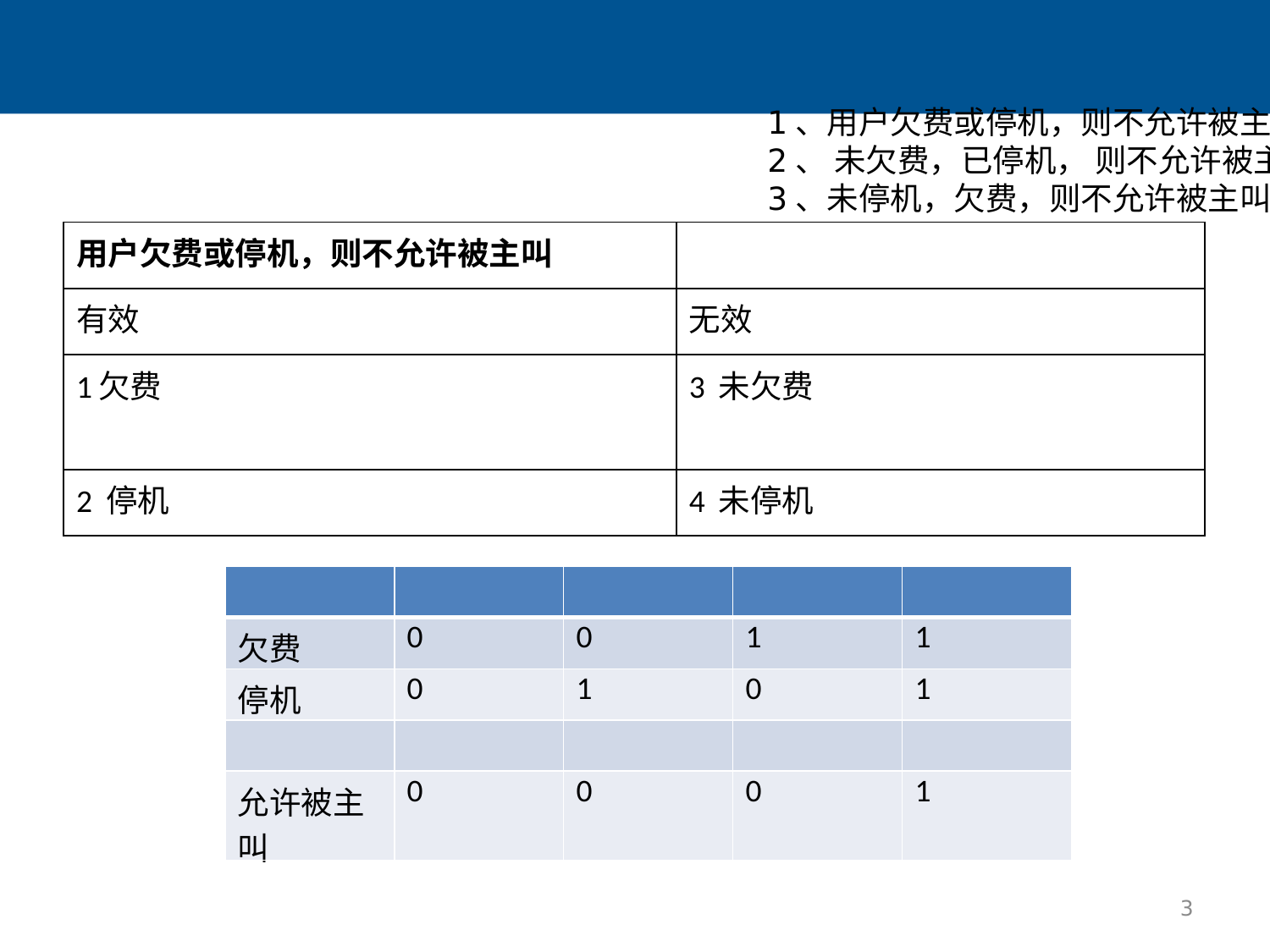

#
1、用户欠费或停机，则不允许被主叫
2、 未欠费，已停机， 则不允许被主叫
3、未停机，欠费，则不允许被主叫
| 用户欠费或停机，则不允许被主叫 |  |
| --- | --- |
| 有效 | 无效 |
| 1欠费 | 3 未欠费 |
| 2 停机 | 4 未停机 |
|  |  |  |  |  |
| --- | --- | --- | --- | --- |
| 欠费 | 0 | 0 | 1 | 1 |
| 停机 | 0 | 1 | 0 | 1 |
|  |  |  |  |  |
| 允许被主叫 | 0 | 0 | 0 | 1 |
3